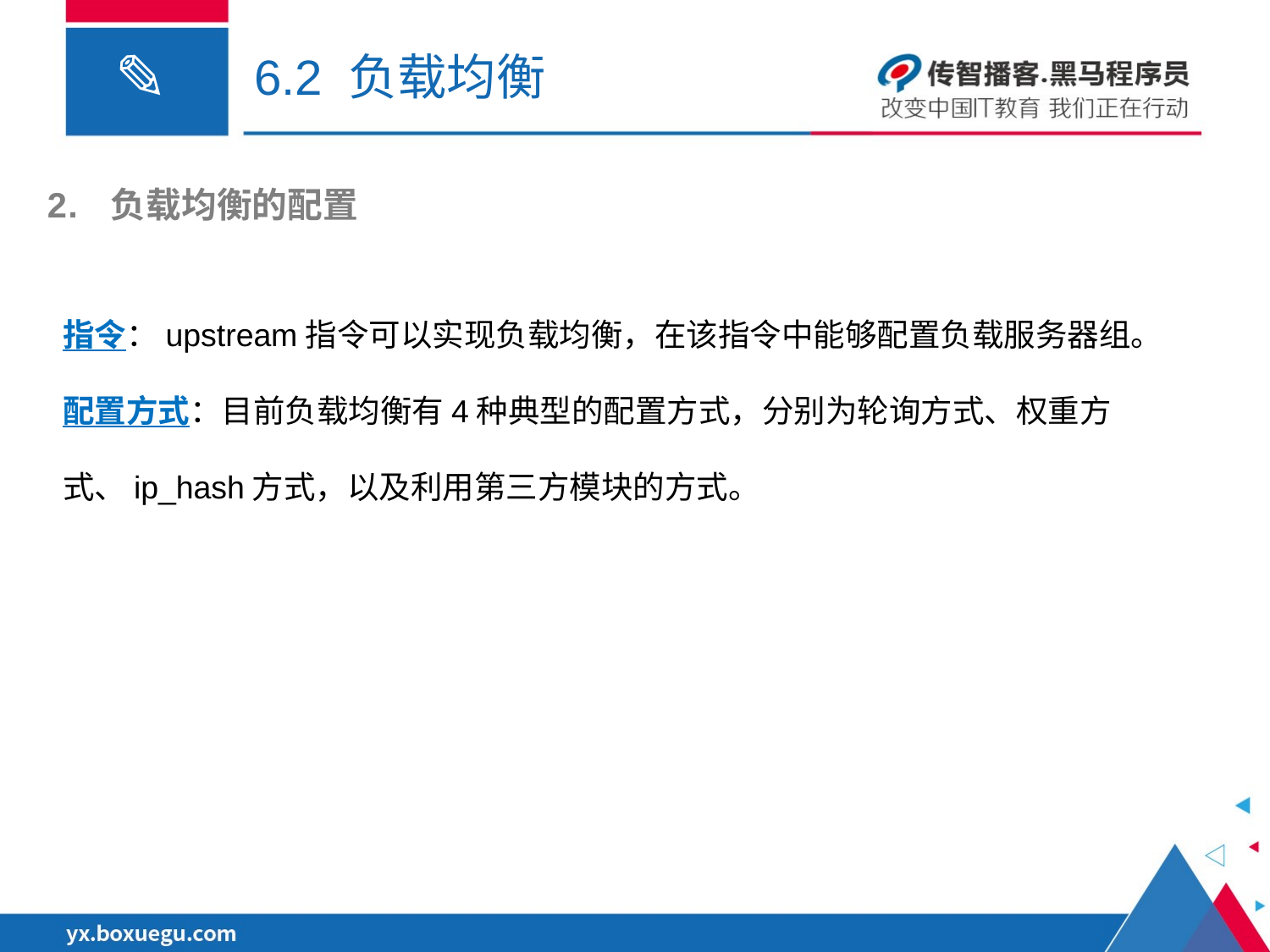

# 6.2 负载均衡
负载均衡的配置
指令：upstream指令可以实现负载均衡，在该指令中能够配置负载服务器组。
配置方式：目前负载均衡有4种典型的配置方式，分别为轮询方式、权重方式、ip_hash方式，以及利用第三方模块的方式。